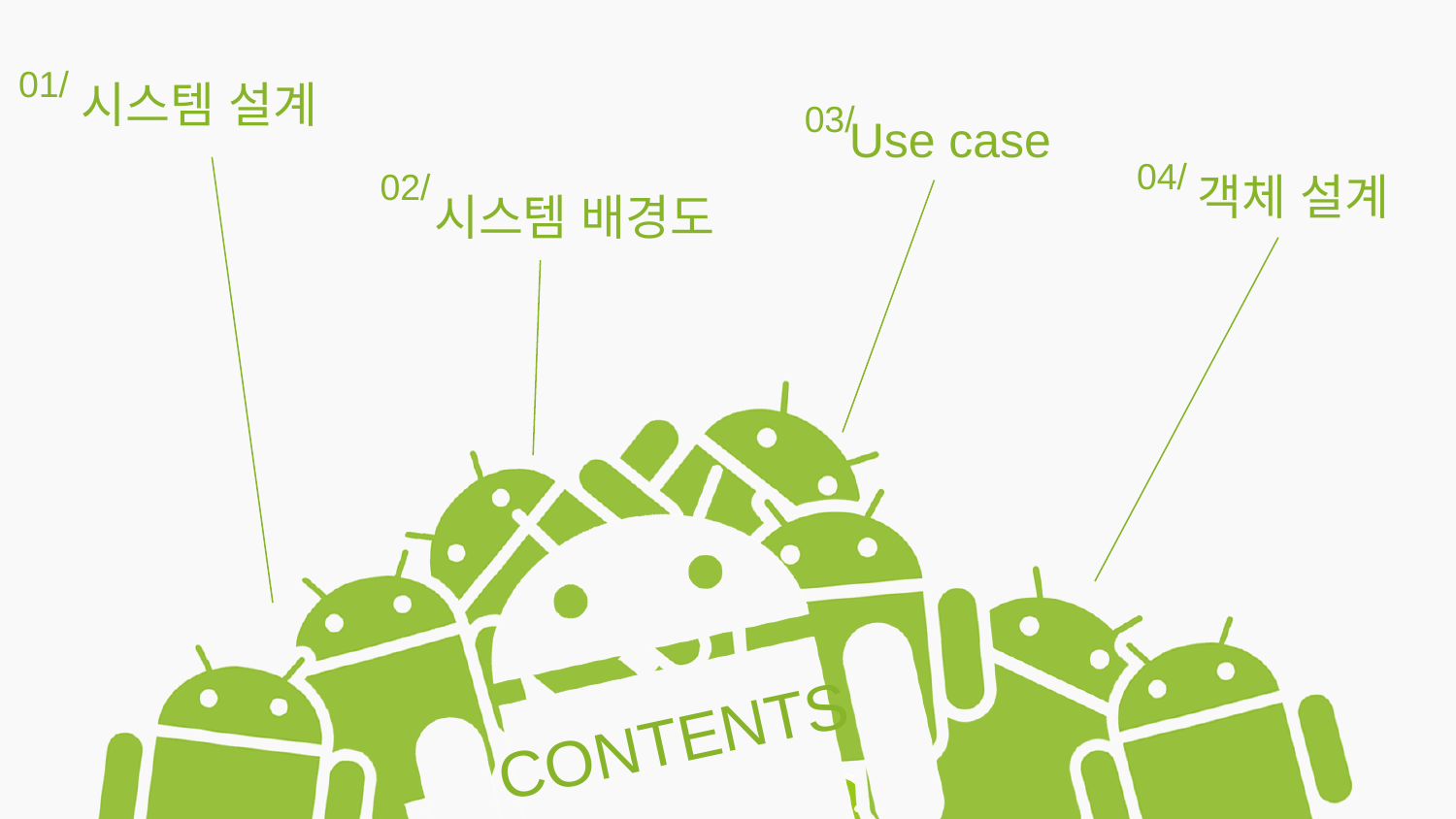

01/
시스템 설계
03/
Use case
04/
객체 설계

02/

시스템 배경도

CONTENTS